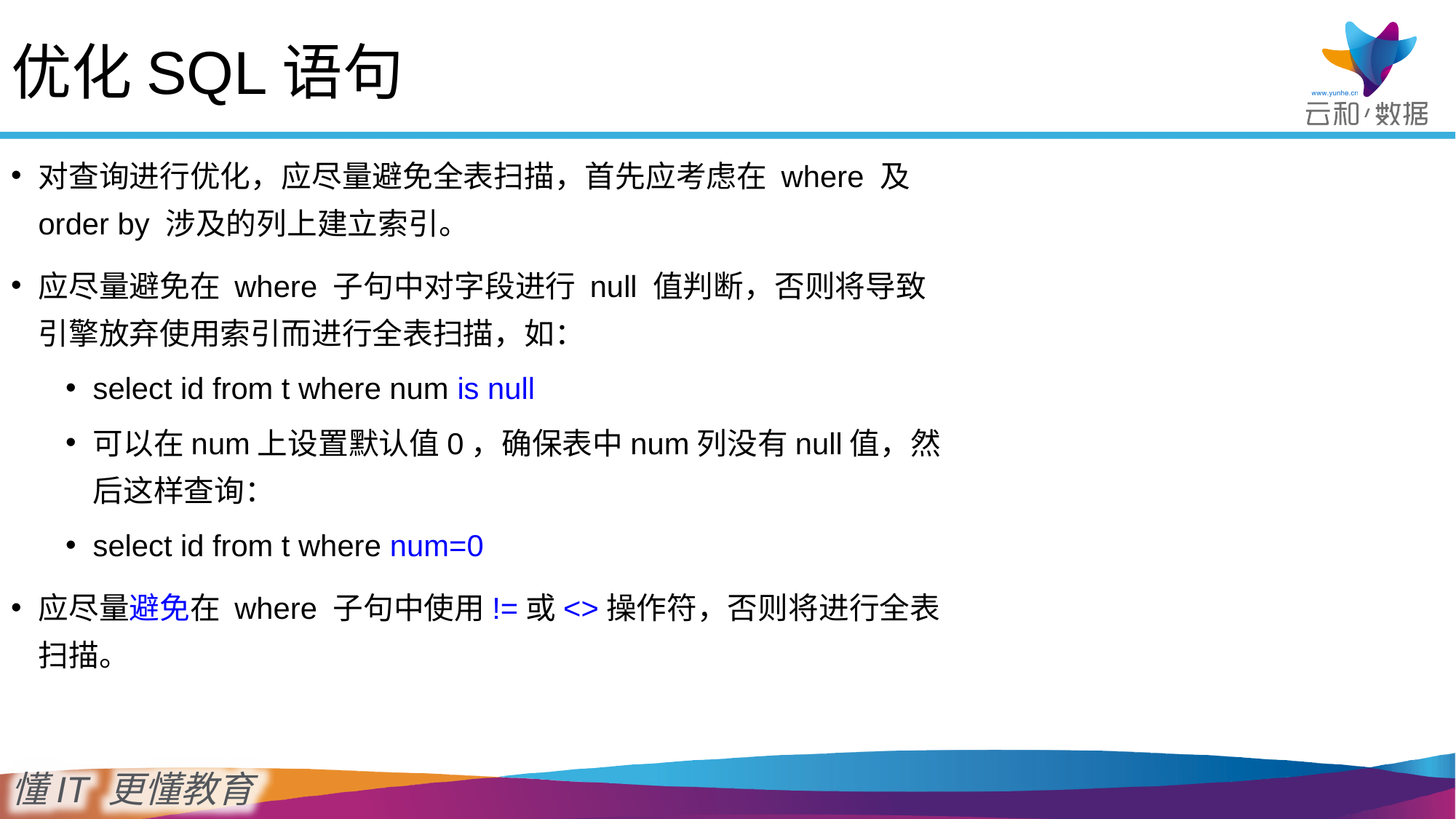

优化SQL语句
对查询进行优化，应尽量避免全表扫描，首先应考虑在 where 及 order by 涉及的列上建立索引。
应尽量避免在 where 子句中对字段进行 null 值判断，否则将导致引擎放弃使用索引而进行全表扫描，如：
select id from t where num is null
可以在num上设置默认值0，确保表中num列没有null值，然后这样查询：
select id from t where num=0
应尽量避免在 where 子句中使用!=或<>操作符，否则将进行全表扫描。